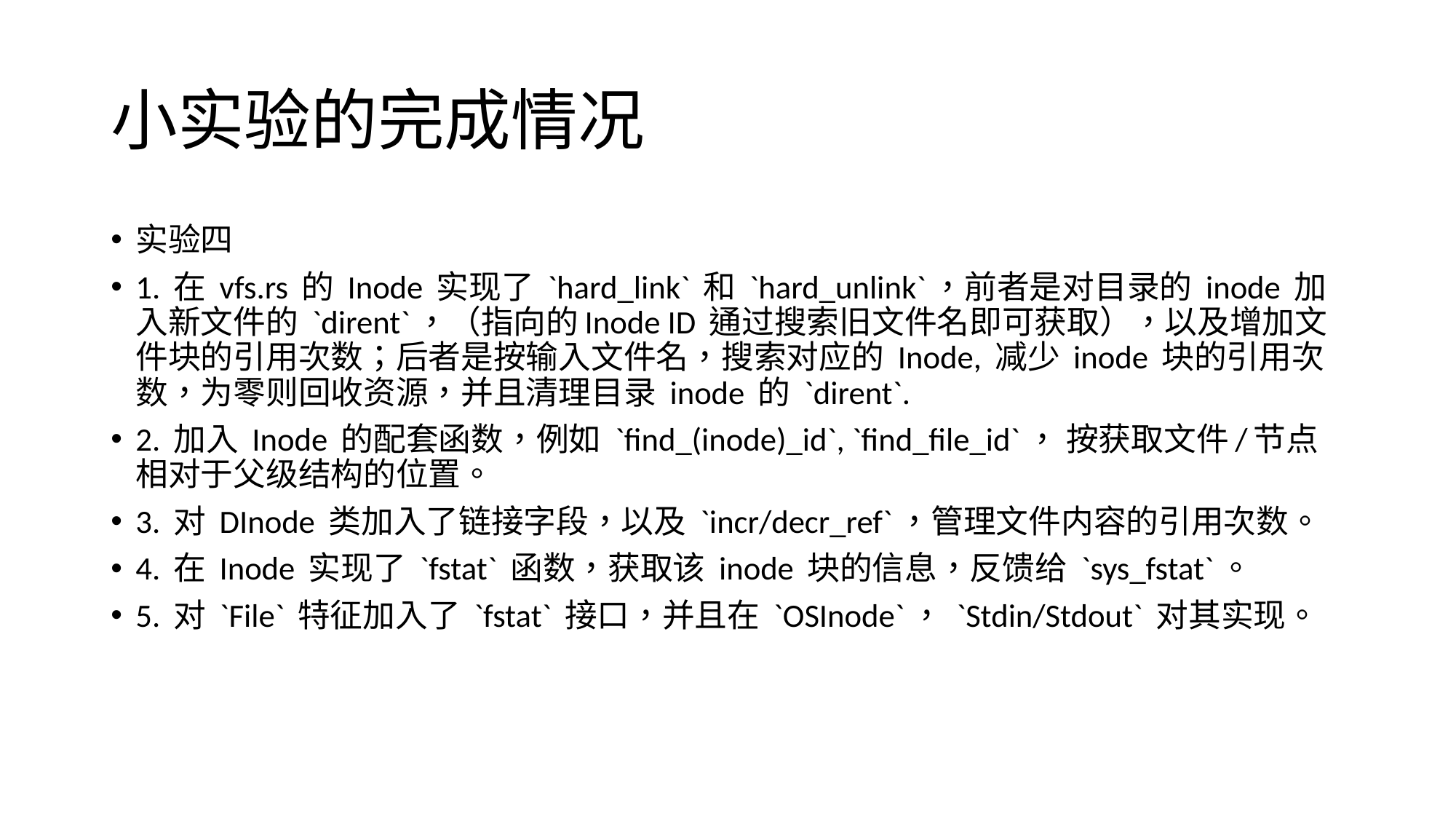

# 小实验的完成情况
实验四
1. 在 vfs.rs 的 Inode 实现了 `hard_link` 和 `hard_unlink`，前者是对目录的 inode 加入新文件的 `dirent`，（指向的Inode ID 通过搜索旧文件名即可获取），以及增加文件块的引用次数；后者是按输入文件名，搜索对应的 Inode, 减少 inode 块的引用次数，为零则回收资源，并且清理目录 inode 的 `dirent`.
2. 加入 Inode 的配套函数，例如 `find_(inode)_id`, `find_file_id`， 按获取文件/节点相对于父级结构的位置。
3. 对 DInode 类加入了链接字段，以及 `incr/decr_ref`，管理文件内容的引用次数。
4. 在 Inode 实现了 `fstat` 函数，获取该 inode 块的信息，反馈给 `sys_fstat`。
5. 对 `File` 特征加入了 `fstat` 接口，并且在 `OSInode`， `Stdin/Stdout` 对其实现。